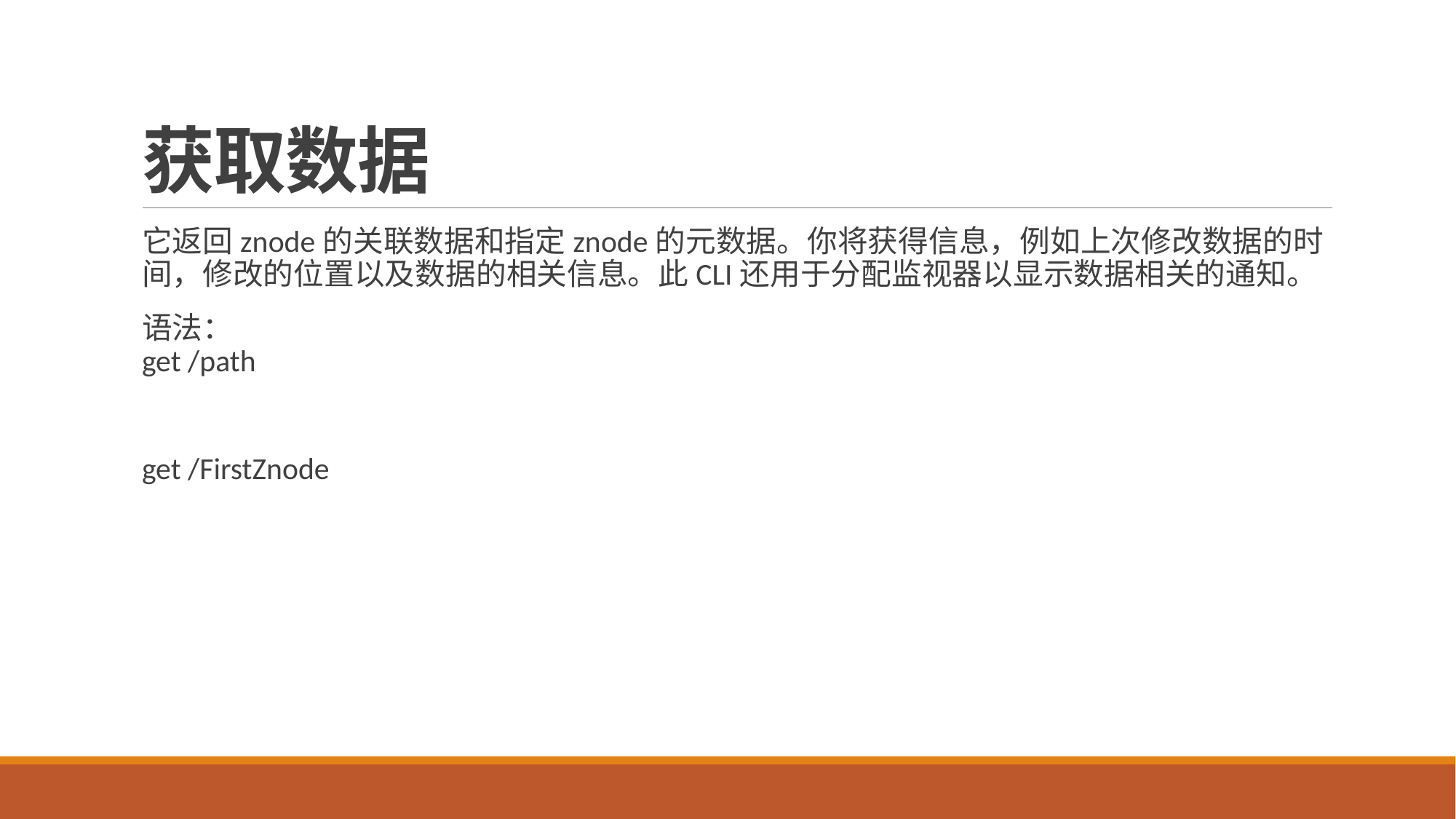

# 获取数据
它返回znode的关联数据和指定znode的元数据。你将获得信息，例如上次修改数据的时间，修改的位置以及数据的相关信息。此CLI还用于分配监视器以显示数据相关的通知。
语法：
get /path

get /FirstZnode